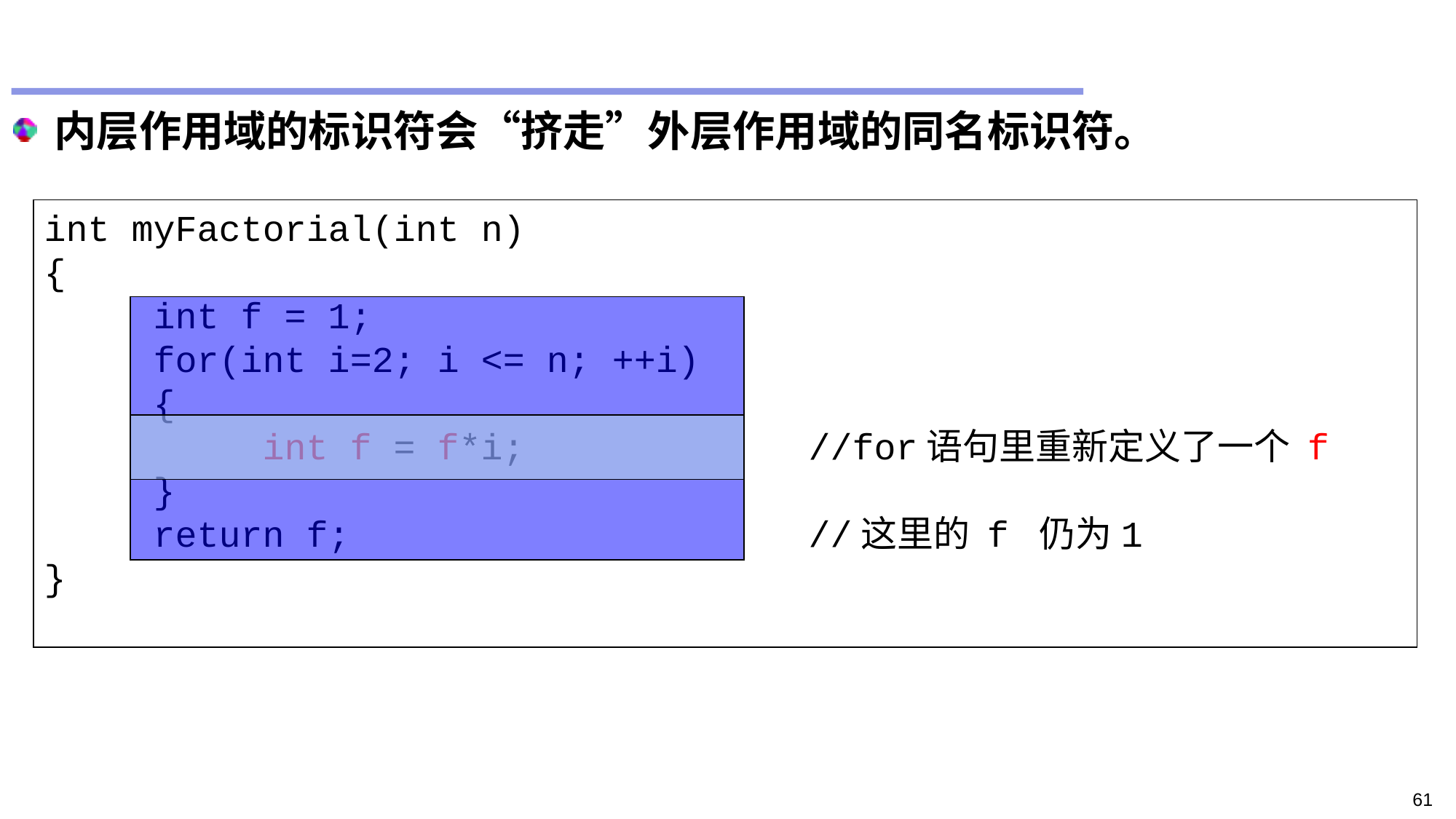

#
内层作用域的标识符会“挤走”外层作用域的同名标识符。

int myFactorial(int n)
{
	int f = 1;
	for(int i=2; i <= n; ++i)
	{
		int f = f*i; 			//for语句里重新定义了一个 f
	}
	return f;					//这里的 f 仍为1
}

61